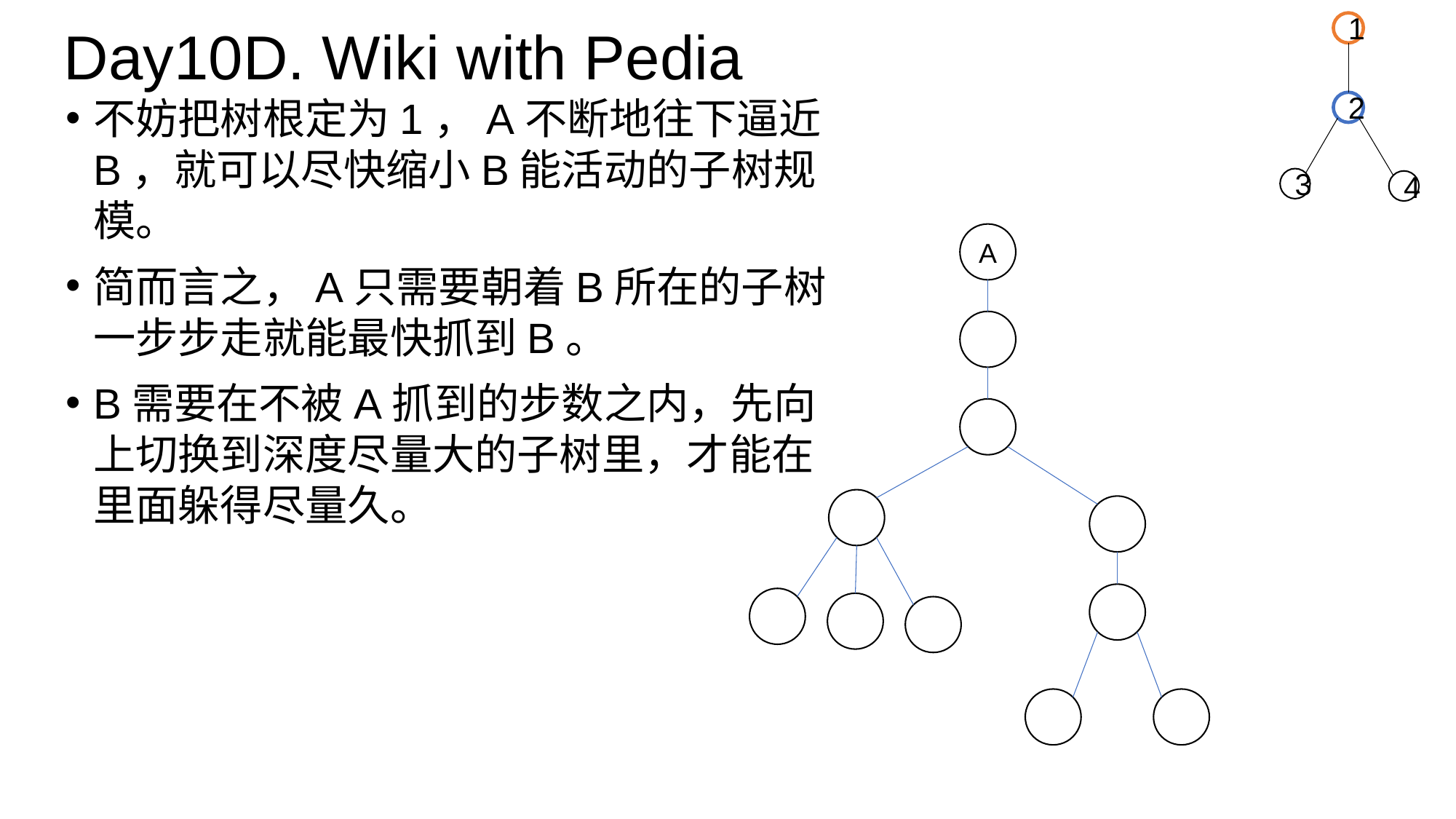

1
# Day10D. Wiki with Pedia
不妨把树根定为1，A不断地往下逼近B，就可以尽快缩小B能活动的子树规模。
简而言之，A只需要朝着B所在的子树一步步走就能最快抓到B。
B需要在不被A抓到的步数之内，先向上切换到深度尽量大的子树里，才能在里面躲得尽量久。
2
3
4
A